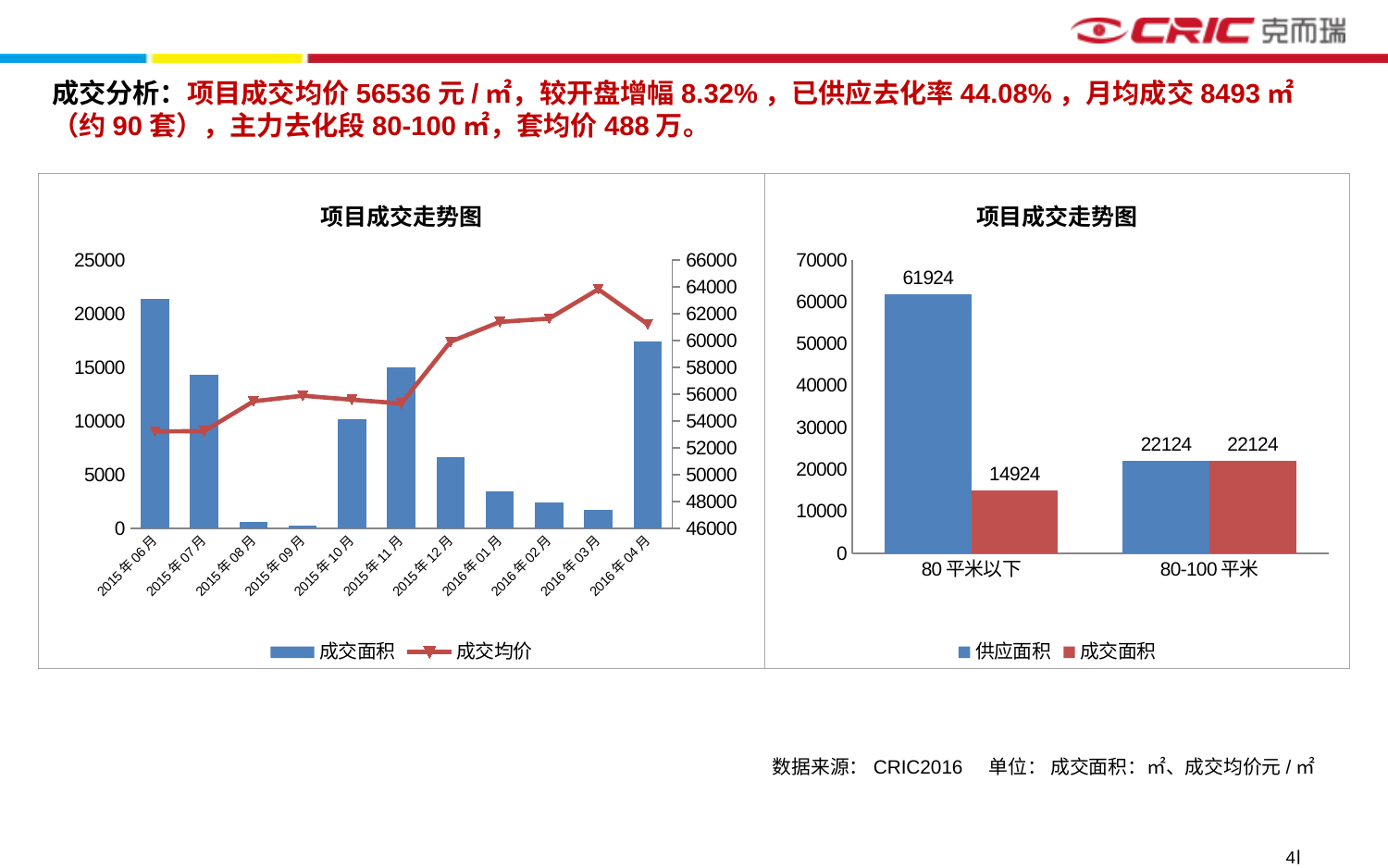

成交分析：项目成交均价56536元/㎡，较开盘增幅8.32%，已供应去化率44.08%，月均成交8493㎡（约90套），主力去化段80-100㎡，套均价488万。

### Chart: 项目成交走势图

| Category | 成交面积 | 成交均价 |
|---|---|---|
| 42156 | 21371.0 | 53237.0 |
| 42186 | 14371.0 | 53258.0 |
| 42217 | 648.0 | 55483.0 |
| 42248 | 247.0 | 55905.0 |
| 42278 | 10171.0 | 55606.0 |
| 42309 | 14989.0 | 55324.0 |
| 42339 | 6629.0 | 59926.0 |
| 42370 | 3438.0 | 61401.0 |
| 42401 | 2409.0 | 61650.0 |
| 42430 | 1740.0 | 63835.0 |
| 42461 | 17413.0 | 61237.0 |

### Chart: 项目成交走势图

| Category | 供应面积 | 成交面积 |
|---|---|---|
| 80平米以下 | 61924.0 | 14924.0 |
| 80-100平米 | 22124.0 | 22124.0 |
数据来源：CRIC2016    单位： 成交面积：㎡、成交均价元/㎡